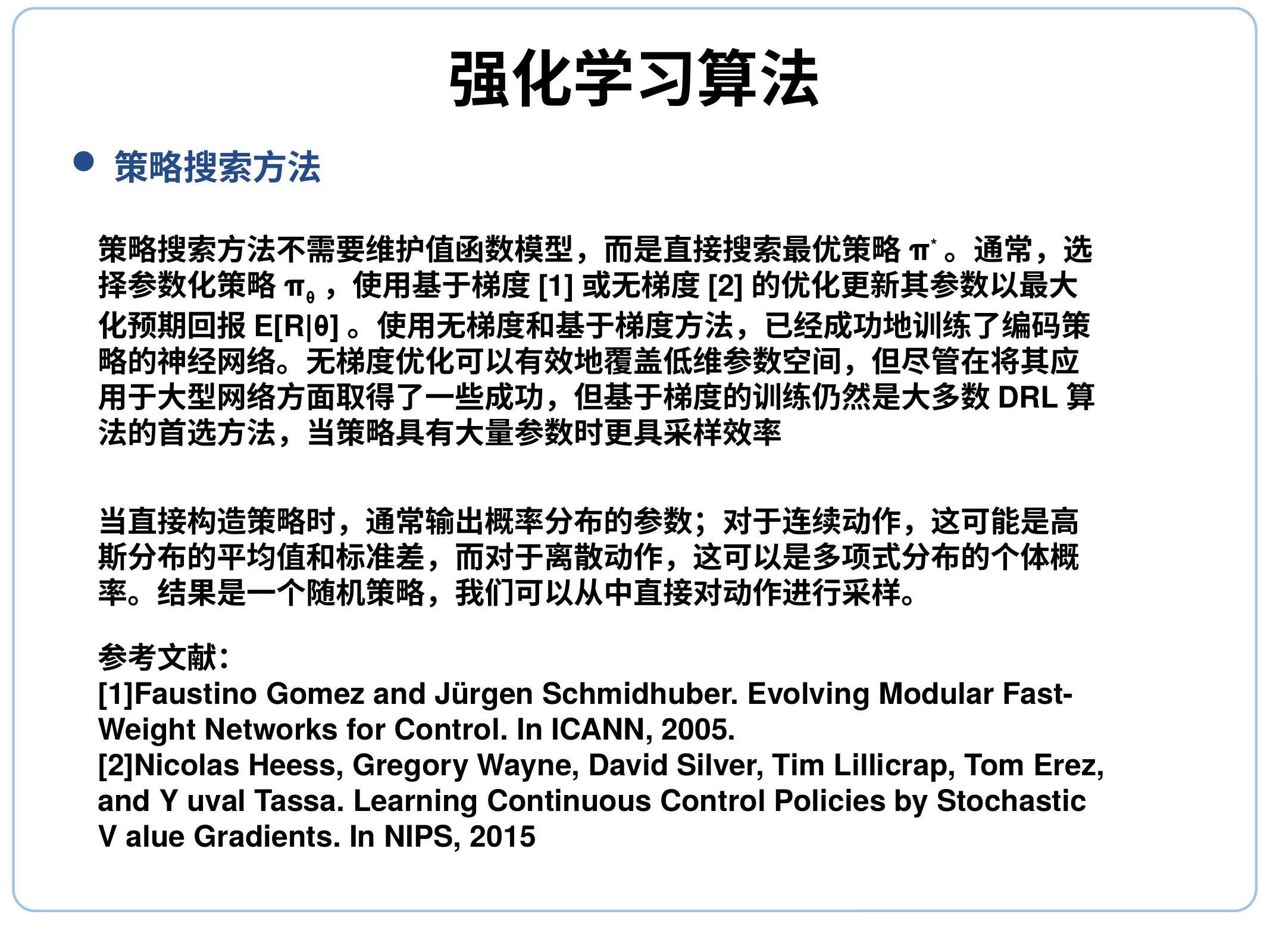

# 强化学习算法
策略搜索方法
策略搜索方法不需要维护值函数模型，而是直接搜索最优策略π*。通常，选择参数化策略πθ，使用基于梯度[1]或无梯度[2]的优化更新其参数以最大化预期回报E[R|θ]。使用无梯度和基于梯度方法，已经成功地训练了编码策略的神经网络。无梯度优化可以有效地覆盖低维参数空间，但尽管在将其应用于大型网络方面取得了一些成功，但基于梯度的训练仍然是大多数DRL算法的首选方法，当策略具有大量参数时更具采样效率
当直接构造策略时，通常输出概率分布的参数；对于连续动作，这可能是高斯分布的平均值和标准差，而对于离散动作，这可以是多项式分布的个体概率。结果是一个随机策略，我们可以从中直接对动作进行采样。
参考文献：
[1]Faustino Gomez and Jürgen Schmidhuber. Evolving Modular Fast-
Weight Networks for Control. In ICANN, 2005.
[2]Nicolas Heess, Gregory Wayne, David Silver, Tim Lillicrap, Tom Erez,
and Y uval Tassa. Learning Continuous Control Policies by Stochastic
V alue Gradients. In NIPS, 2015

9